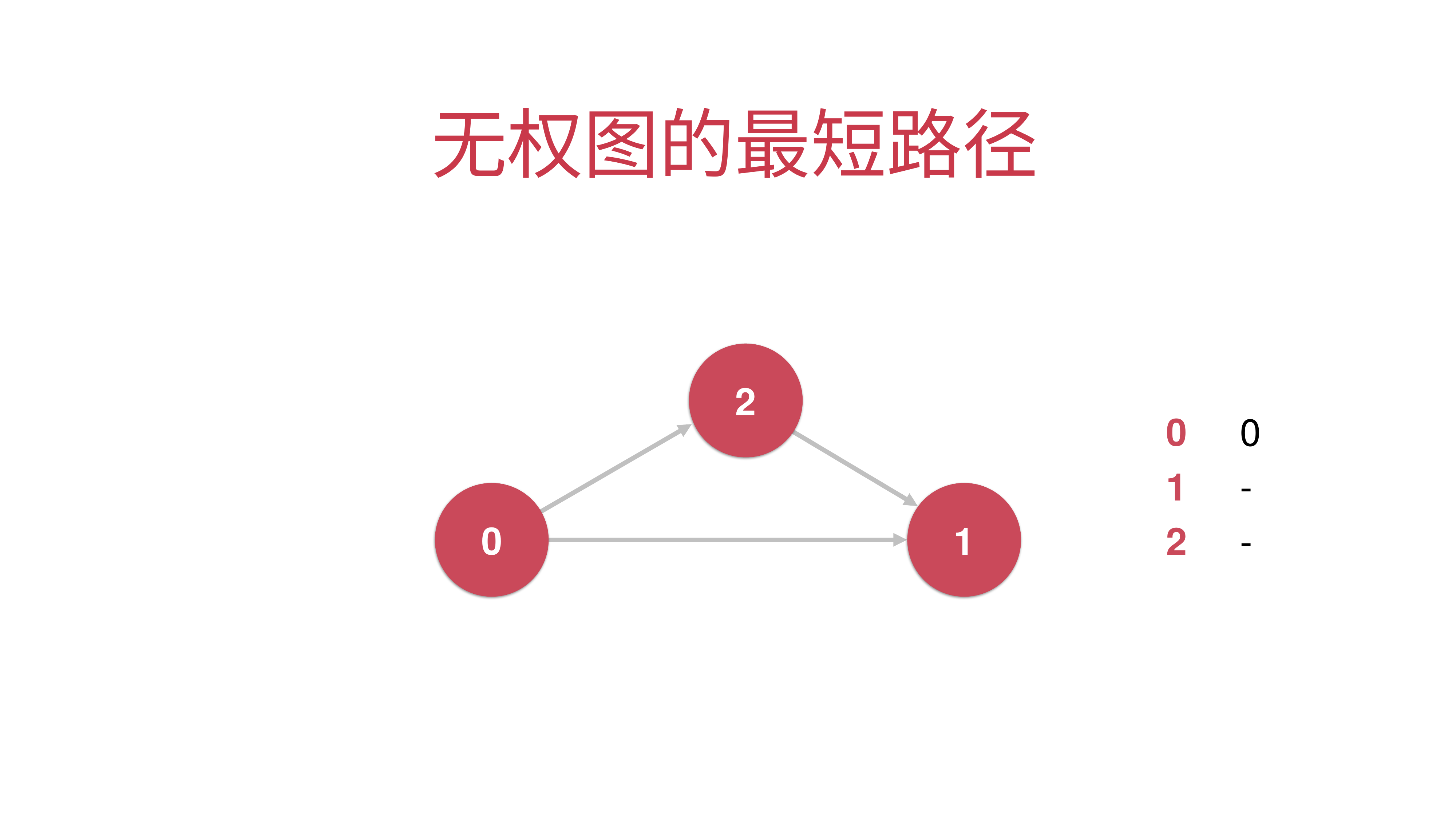

# 无权图的最短路径
2
0     0
1     -
2     -

0
1